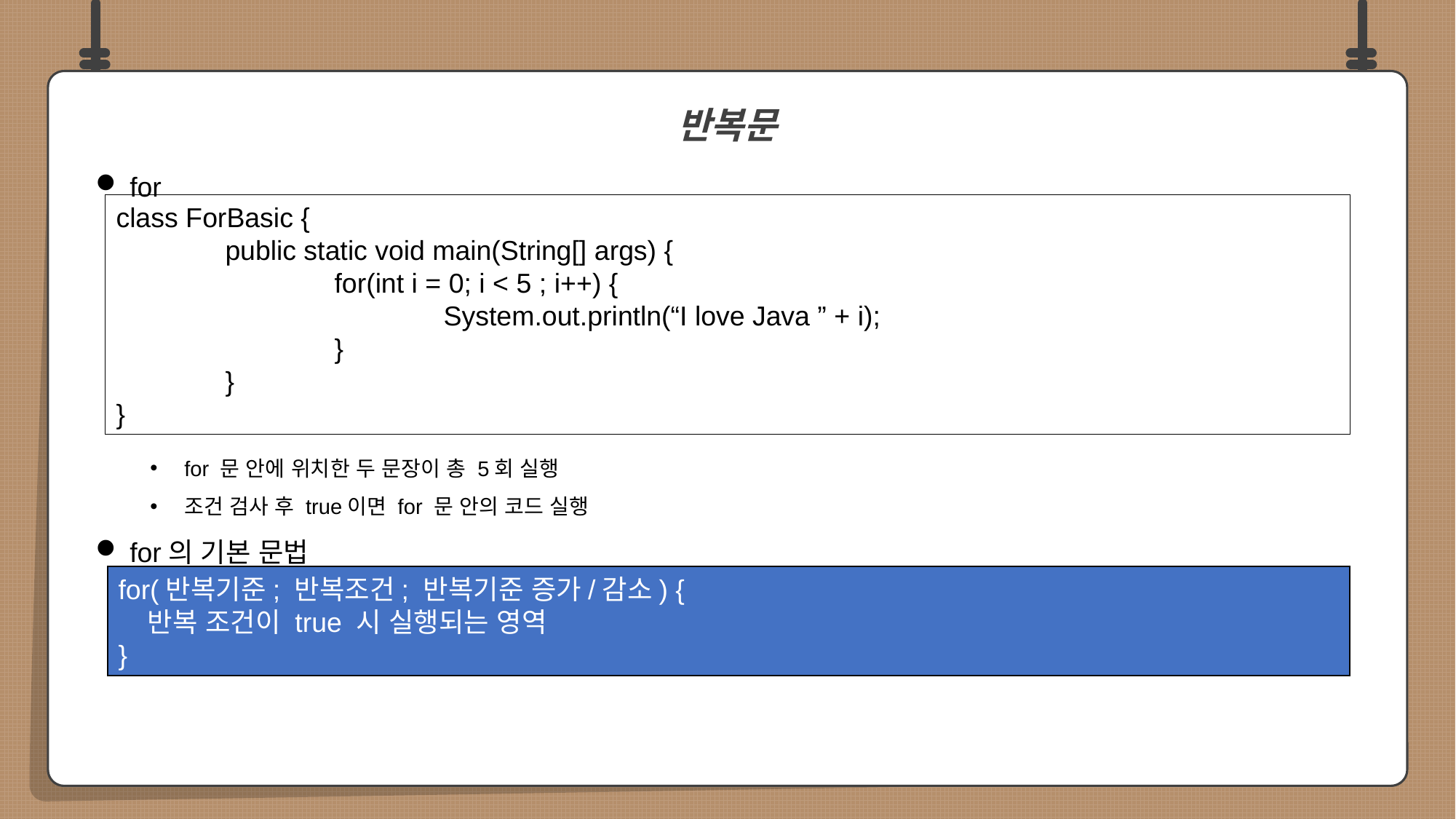

for

for 문 안에 위치한 두 문장이 총 5회 실행
조건 검사 후 true이면 for 문 안의 코드 실행
for의 기본 문법

반복문

class ForBasic {
	public static void main(String[] args) {
		for(int i = 0; i < 5 ; i++) {
			System.out.println(“I love Java ” + i);
		}
	}
}
for(반복기준; 반복조건; 반복기준 증가/감소) {
   반복 조건이 true 시 실행되는 영역
}